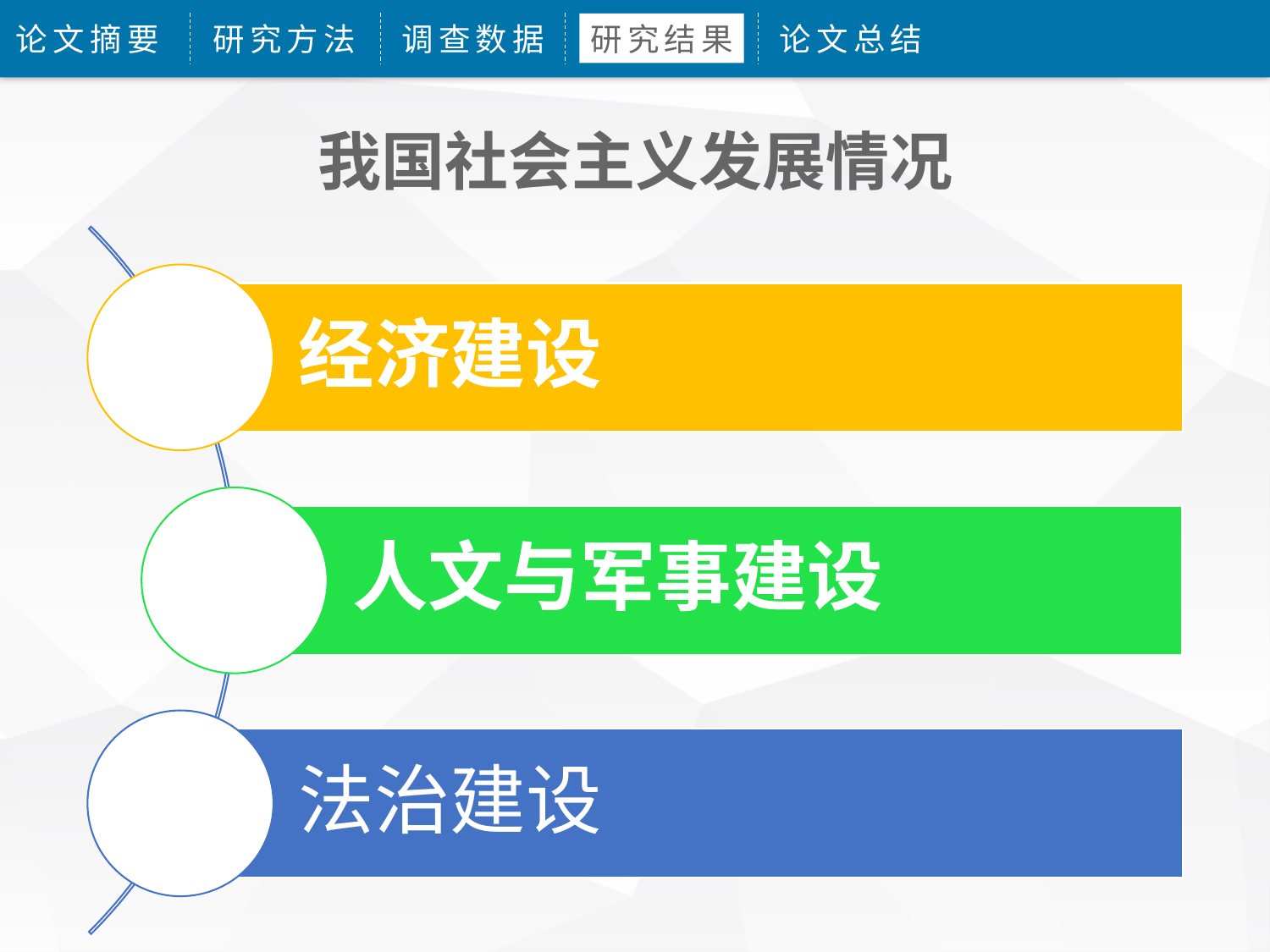

论文摘要
研究方法
调查数据
研究结果
论文总结

我国社会主义发展情况
经济建设
人文与军事建设
法治建设